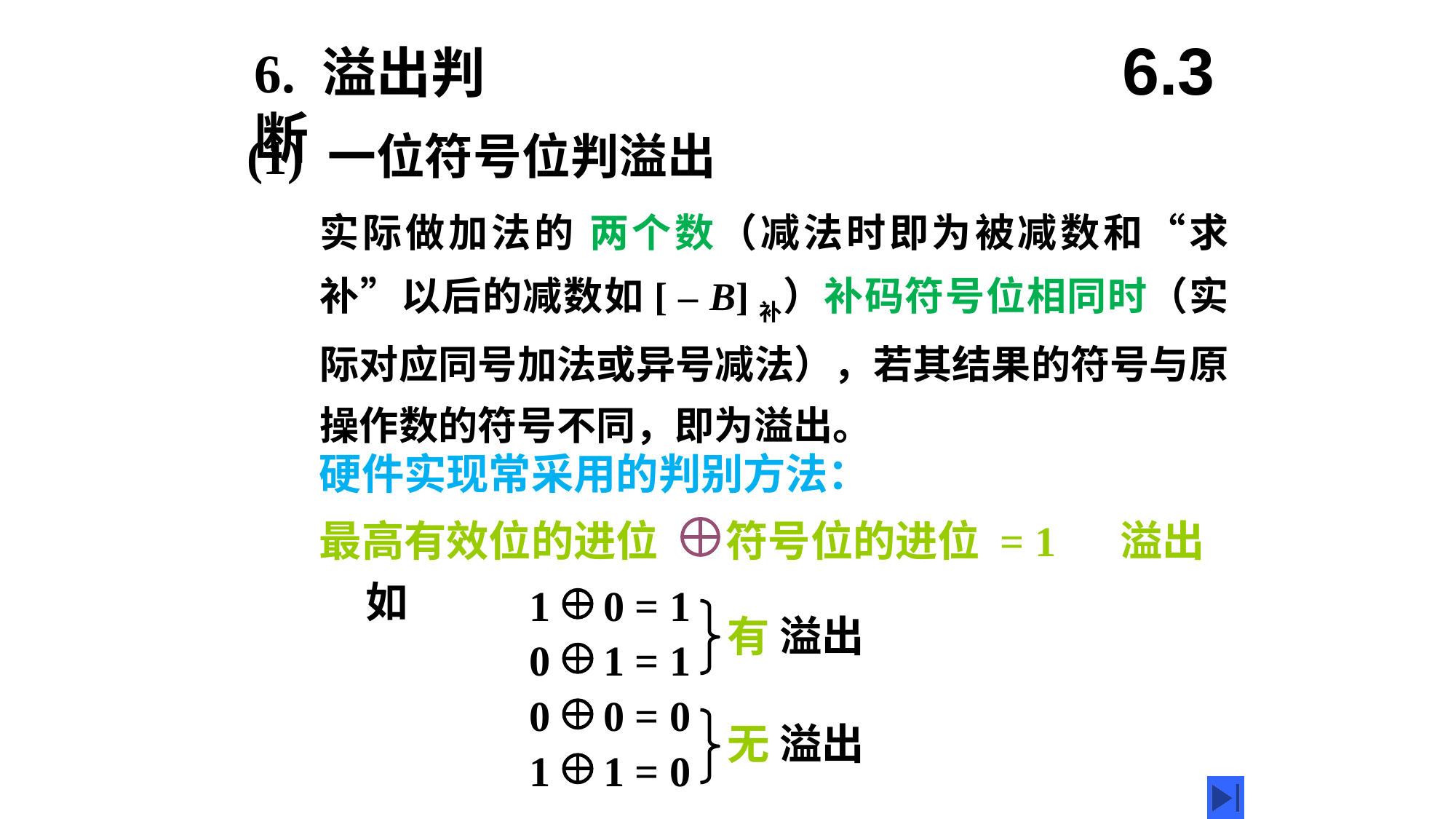

6.3
6. 溢出判断
(1) 一位符号位判溢出
实际做加法的 两个数（减法时即为被减数和“求补”以后的减数如[ – B]补）补码符号位相同时（实际对应同号加法或异号减法），若其结果的符号与原操作数的符号不同，即为溢出。
硬件实现常采用的判别方法：
最高有效位的进位       符号位的进位 = 1

溢出
如
1     0 = 1

0     1 = 1

有 溢出
0     0 = 0

1     1 = 0

无 溢出